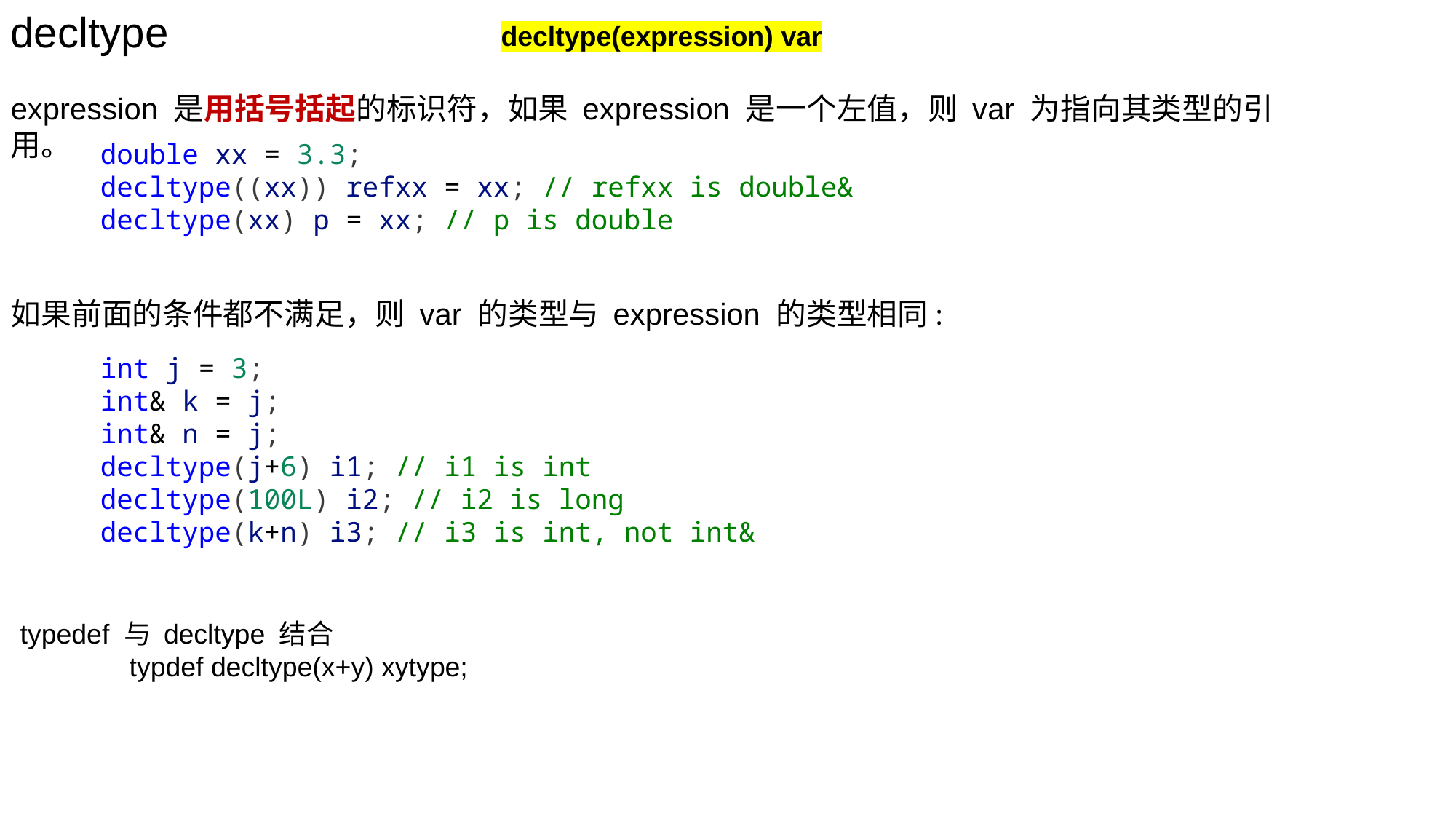

decltype
decltype(expression) var
expression 是用括号括起的标识符，如果 expression 是一个左值，则 var 为指向其类型的引用。
double xx = 3.3;
decltype((xx)) refxx = xx; // refxx is double&
decltype(xx) p = xx; // p is double
如果前面的条件都不满足，则 var 的类型与 expression 的类型相同:
int j = 3;
int& k = j;
int& n = j;
decltype(j+6) i1; // i1 is int
decltype(100L) i2; // i2 is long
decltype(k+n) i3; // i3 is int, not int&
typedef 与 decltype 结合
	typdef decltype(x+y) xytype;